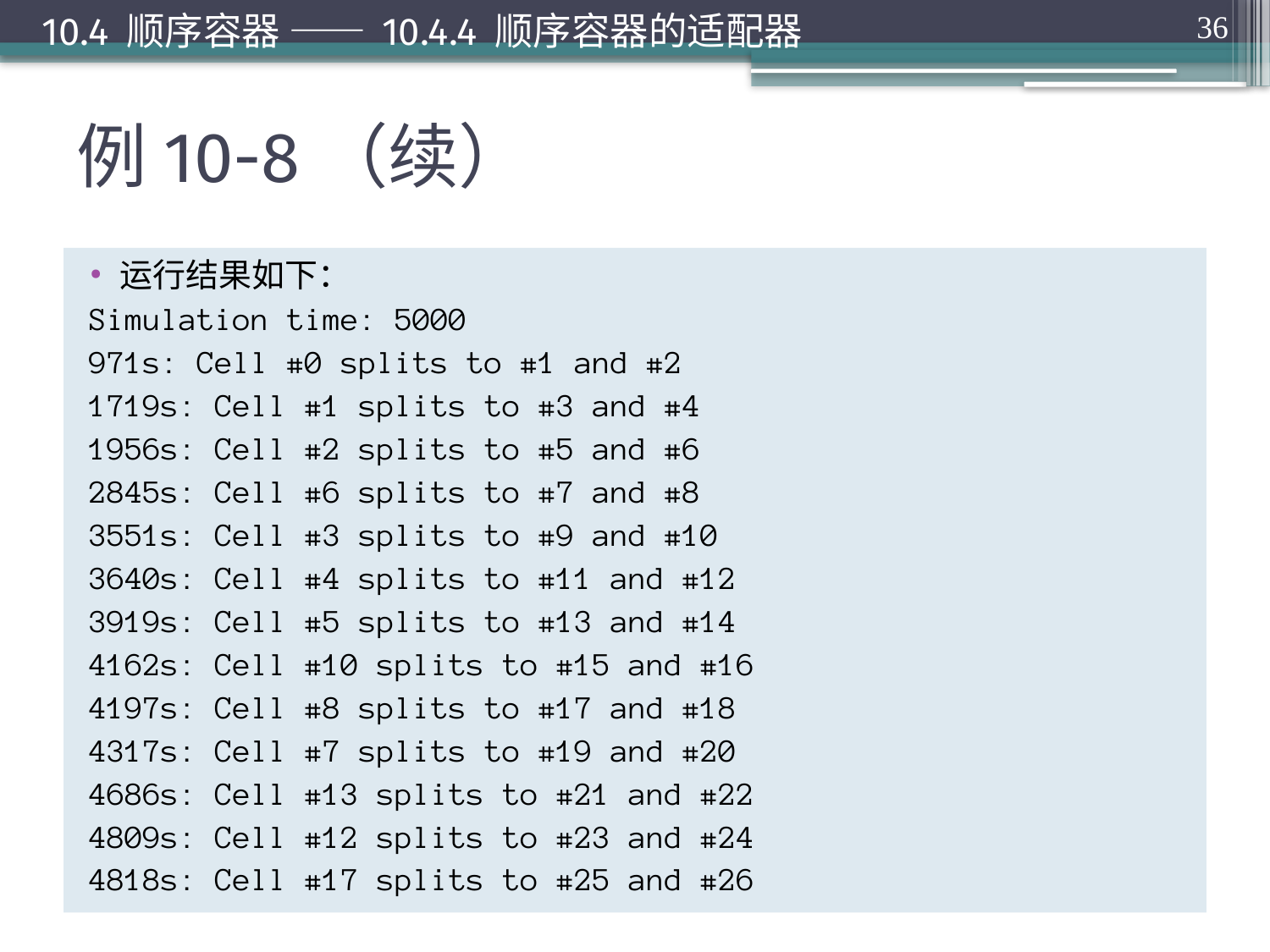

10.4 顺序容器 —— 10.4.4 顺序容器的适配器
36
# 例10-8（续）
运行结果如下：
Simulation time: 5000
971s: Cell #0 splits to #1 and #2
1719s: Cell #1 splits to #3 and #4
1956s: Cell #2 splits to #5 and #6
2845s: Cell #6 splits to #7 and #8
3551s: Cell #3 splits to #9 and #10
3640s: Cell #4 splits to #11 and #12
3919s: Cell #5 splits to #13 and #14
4162s: Cell #10 splits to #15 and #16
4197s: Cell #8 splits to #17 and #18
4317s: Cell #7 splits to #19 and #20
4686s: Cell #13 splits to #21 and #22
4809s: Cell #12 splits to #23 and #24
4818s: Cell #17 splits to #25 and #26